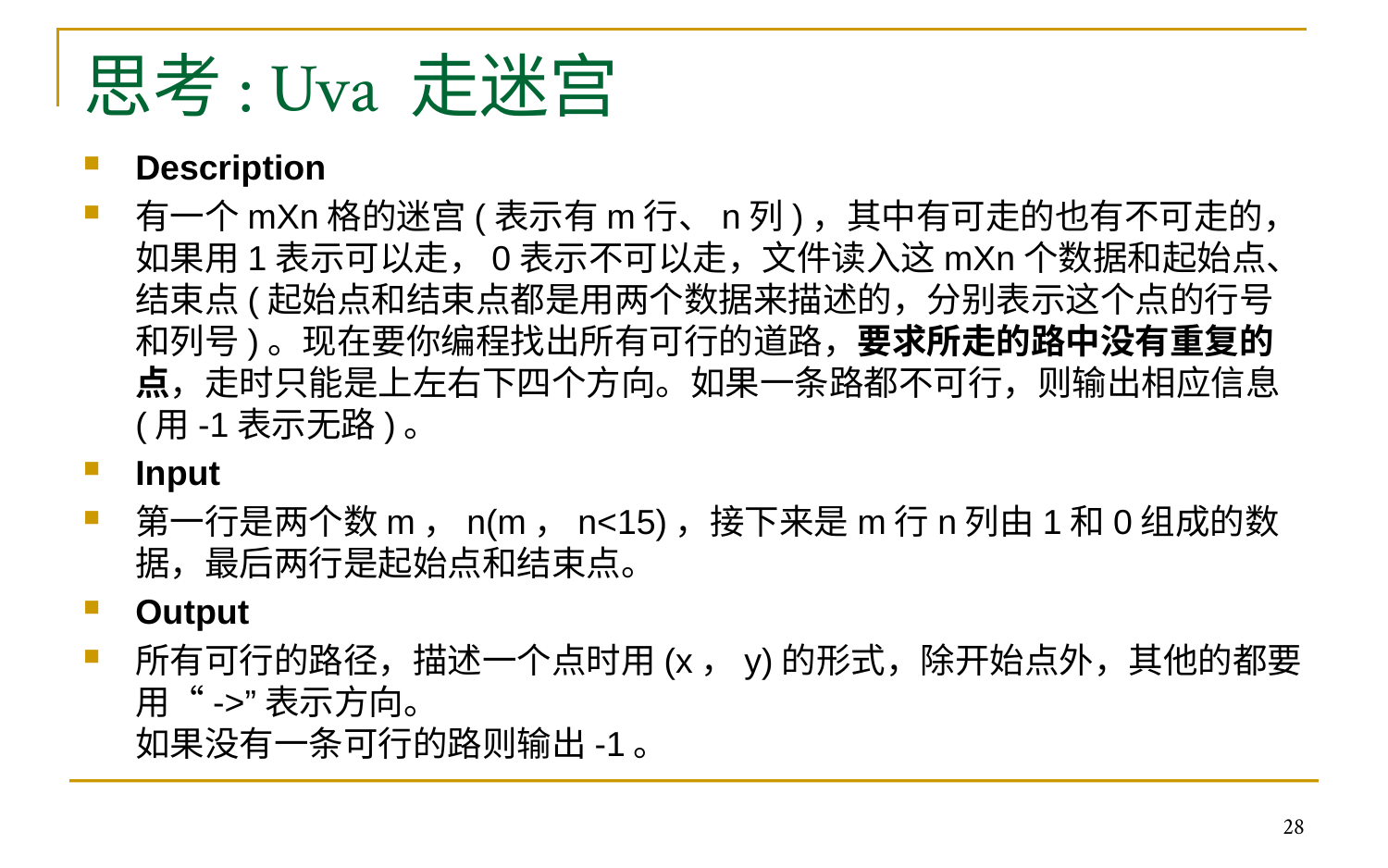

# 思考: Uva 走迷宫
Description
有一个mXn格的迷宫(表示有m行、n列)，其中有可走的也有不可走的，如果用1表示可以走，0表示不可以走，文件读入这mXn个数据和起始点、结束点(起始点和结束点都是用两个数据来描述的，分别表示这个点的行号和列号)。现在要你编程找出所有可行的道路，要求所走的路中没有重复的点，走时只能是上左右下四个方向。如果一条路都不可行，则输出相应信息(用-1表示无路)。
Input
第一行是两个数m，n(m，n<15)，接下来是m行n列由1和0组成的数据，最后两行是起始点和结束点。
Output
所有可行的路径，描述一个点时用(x，y)的形式，除开始点外，其他的都要用“->”表示方向。 
如果没有一条可行的路则输出-1。

28